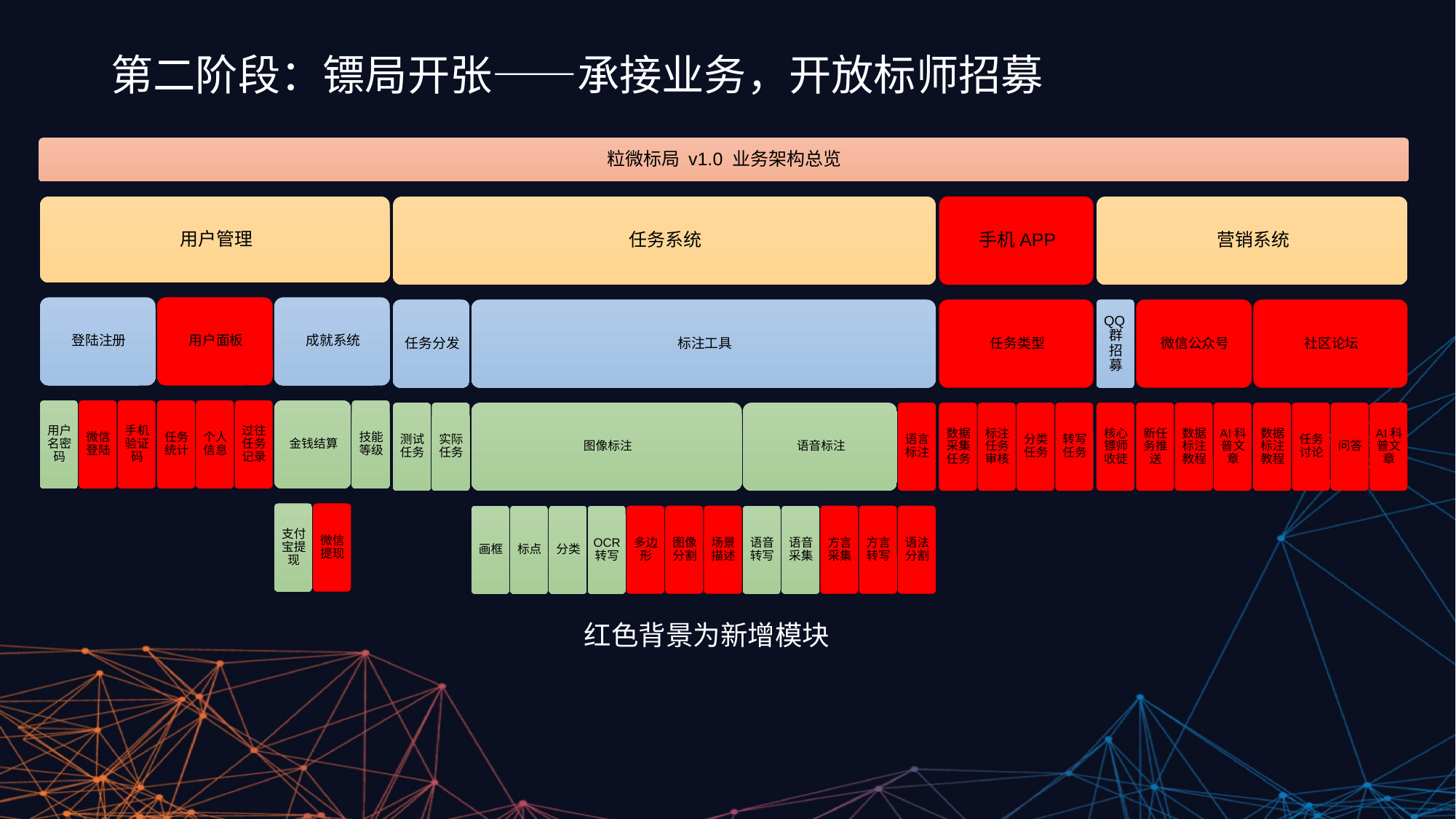

# 第二阶段：镖局开张——承接业务，开放标师招募
粒微标局 v1.0 业务架构总览
用户管理
登陆注册
用户名密码
微信登陆
手机验证码
用户面板
任务统计
个人信息
过往任务记录
成就系统
金钱结算
支付宝提现
微信提现
技能等级
任务系统
任务分发
测试任务
实际任务
标注工具
图像标注
画框
标点
分类
OCR转写
多边形
图像分割
场景描述
语音标注
语音转写
语音采集
方言采集
方言转写
语言标注
语法分割
手机APP
任务类型
数据采集任务
标注任务审核
分类任务
转写任务
营销系统
QQ群招募
核心镖师收徒
微信公众号
新任务推送
数据标注教程
AI科普文章
社区论坛
数据标注教程
任务讨论
问答
AI科普文章
红色背景为新增模块